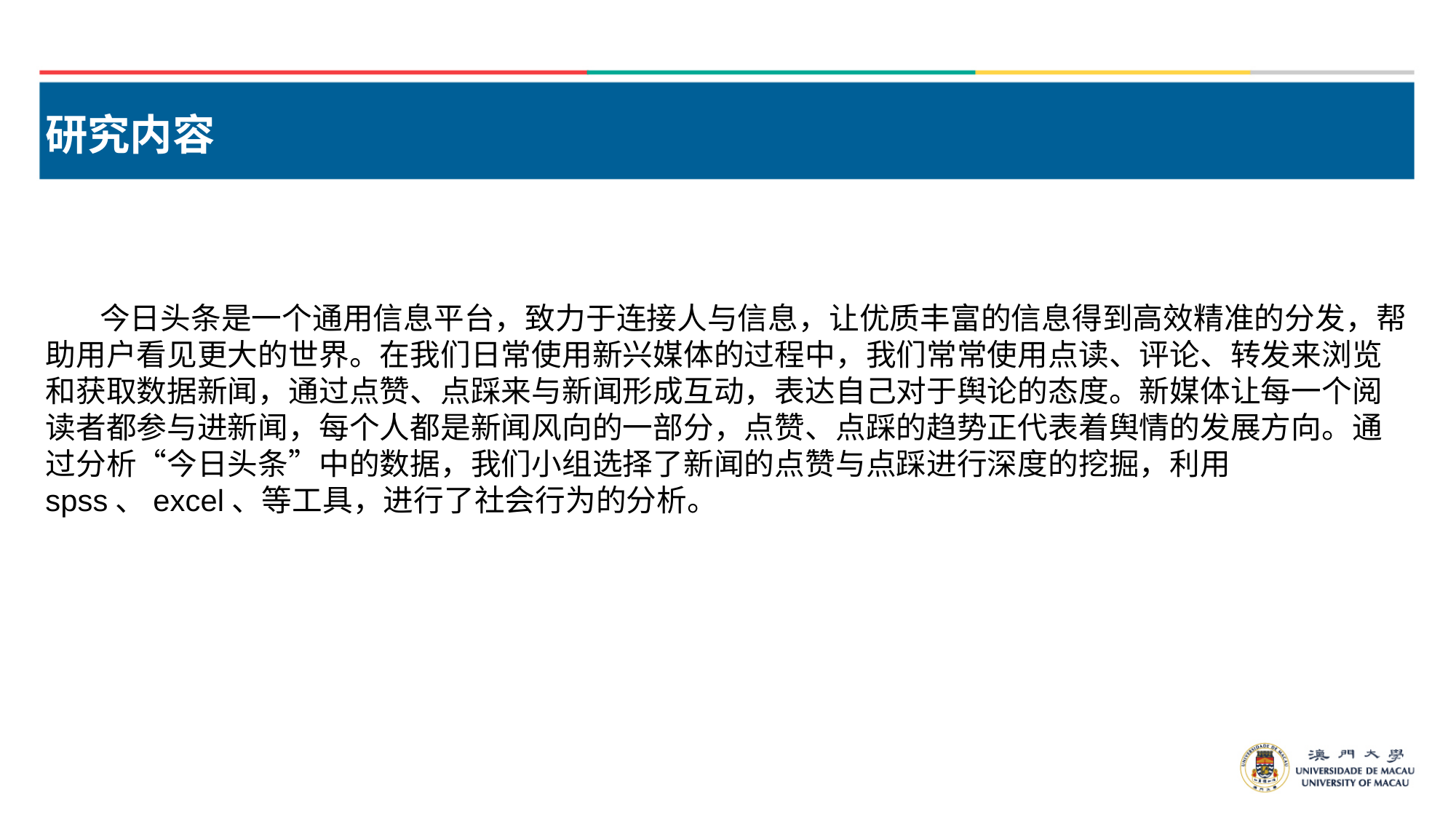

研究内容
       今日头条是一个通用信息平台，致力于连接人与信息，让优质丰富的信息得到高效精准的分发，帮助用户看见更大的世界。在我们日常使用新兴媒体的过程中，我们常常使用点读、评论、转发来浏览和获取数据新闻，通过点赞、点踩来与新闻形成互动，表达自己对于舆论的态度。新媒体让每一个阅读者都参与进新闻，每个人都是新闻风向的一部分，点赞、点踩的趋势正代表着舆情的发展方向。通过分析“今日头条”中的数据，我们小组选择了新闻的点赞与点踩进行深度的挖掘，利用spss、excel、等工具，进行了社会行为的分析。